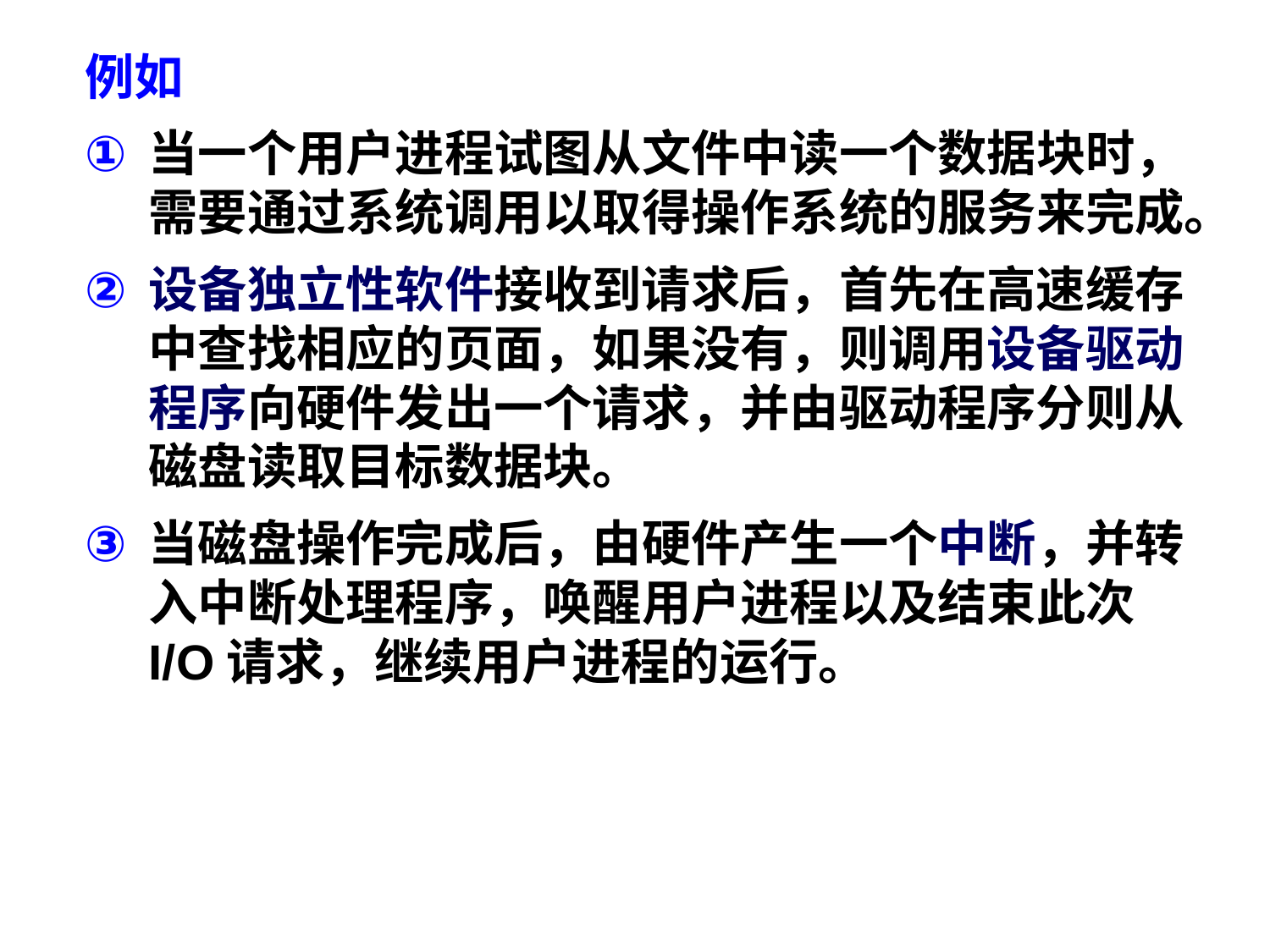

例如
当一个用户进程试图从文件中读一个数据块时，需要通过系统调用以取得操作系统的服务来完成。
设备独立性软件接收到请求后，首先在高速缓存中查找相应的页面，如果没有，则调用设备驱动程序向硬件发出一个请求，并由驱动程序分则从磁盘读取目标数据块。
当磁盘操作完成后，由硬件产生一个中断，并转入中断处理程序，唤醒用户进程以及结束此次I/O请求，继续用户进程的运行。
5